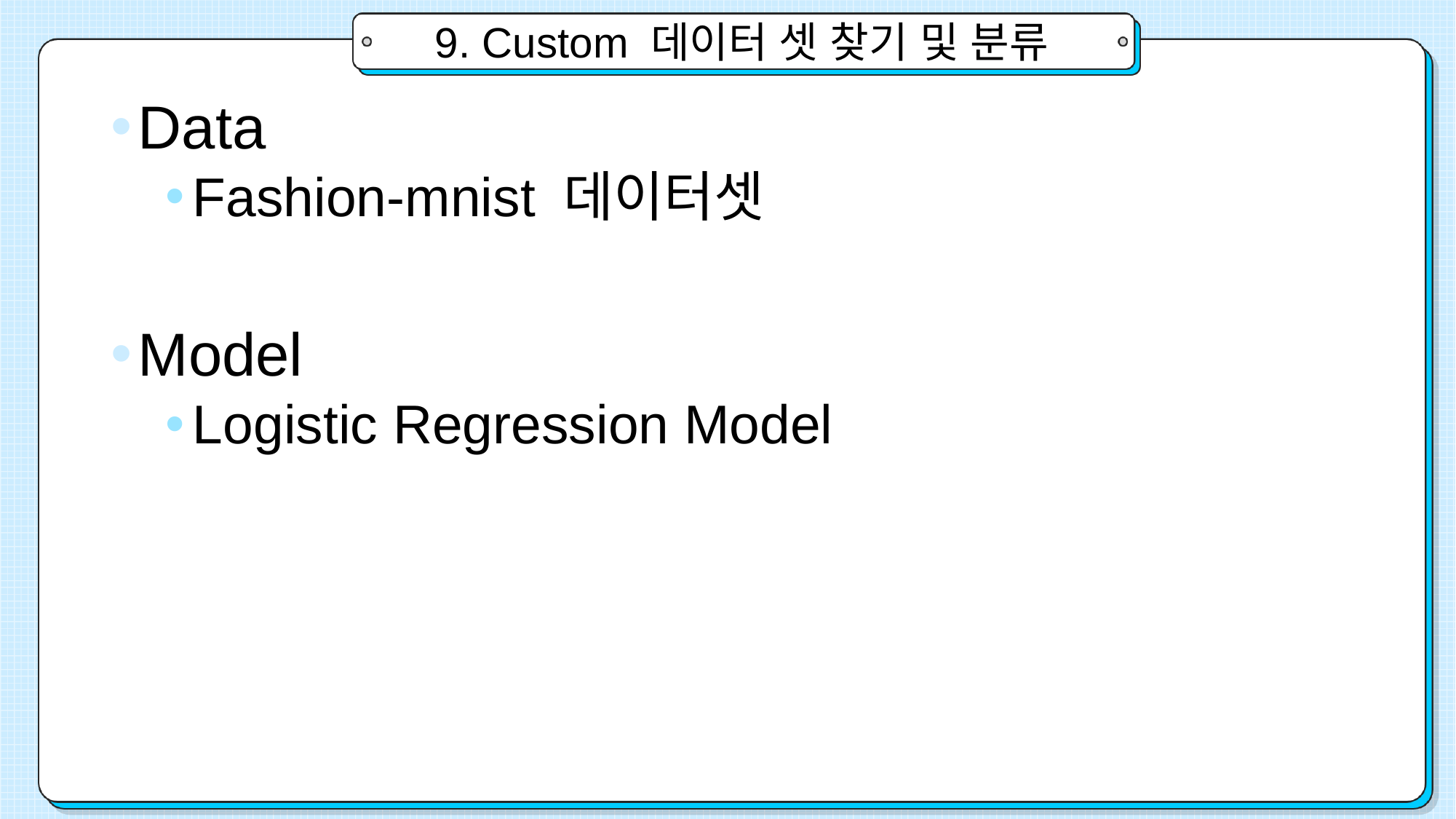

# 9. Custom 데이터 셋 찾기 및 분류
Data
Fashion-mnist 데이터셋

Model
Logistic Regression Model